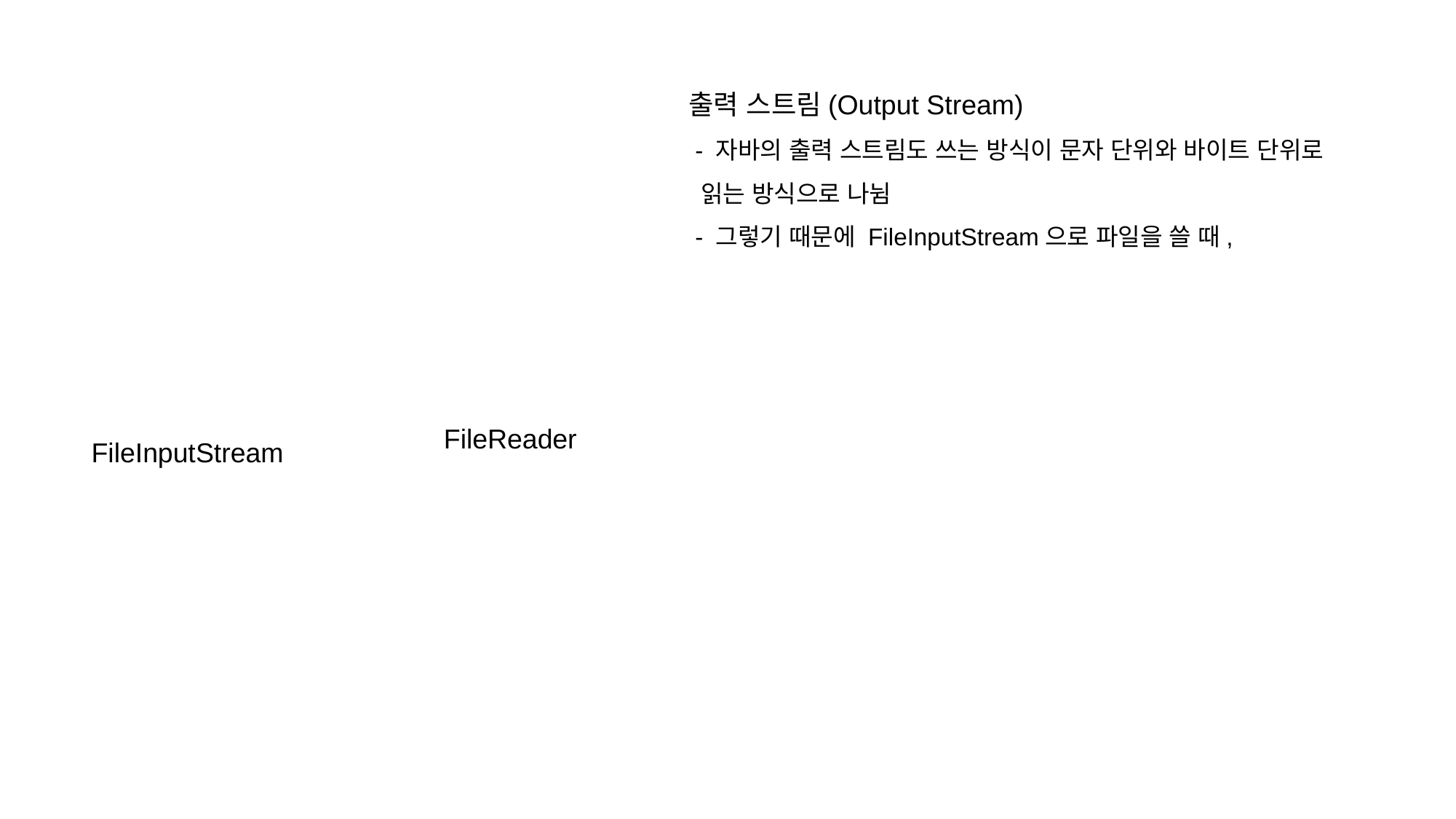

출력 스트림(Output Stream)
 - 자바의 출력 스트림도 쓰는 방식이 문자 단위와 바이트 단위로
 읽는 방식으로 나뉨
 - 그렇기 때문에 FileInputStream으로 파일을 쓸 때,
FileReader
FileInputStream